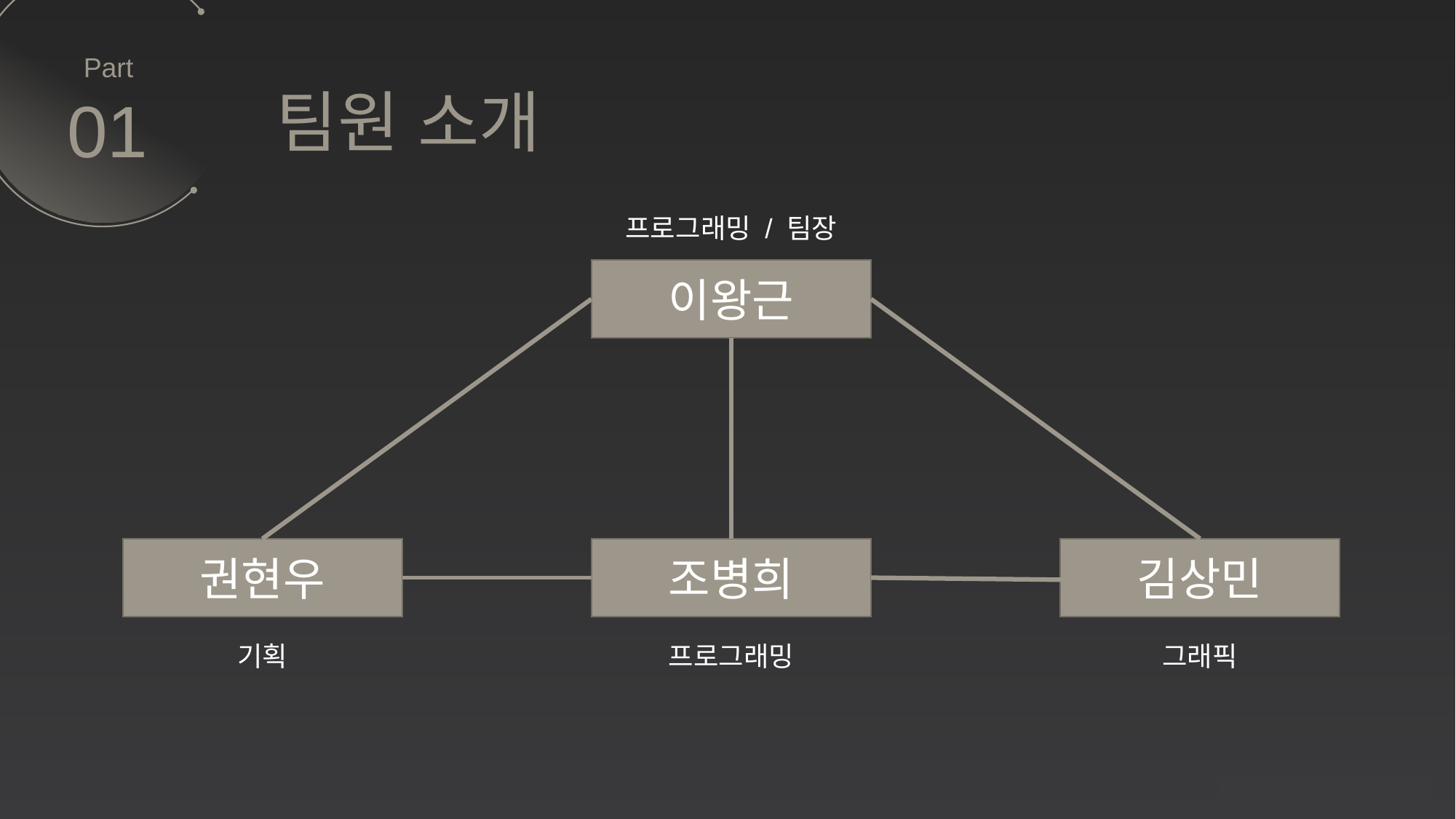

팀원 소개
01
프로그래밍 / 팀장
이왕근
권현우
조병희
김상민
기획
프로그래밍
그래픽